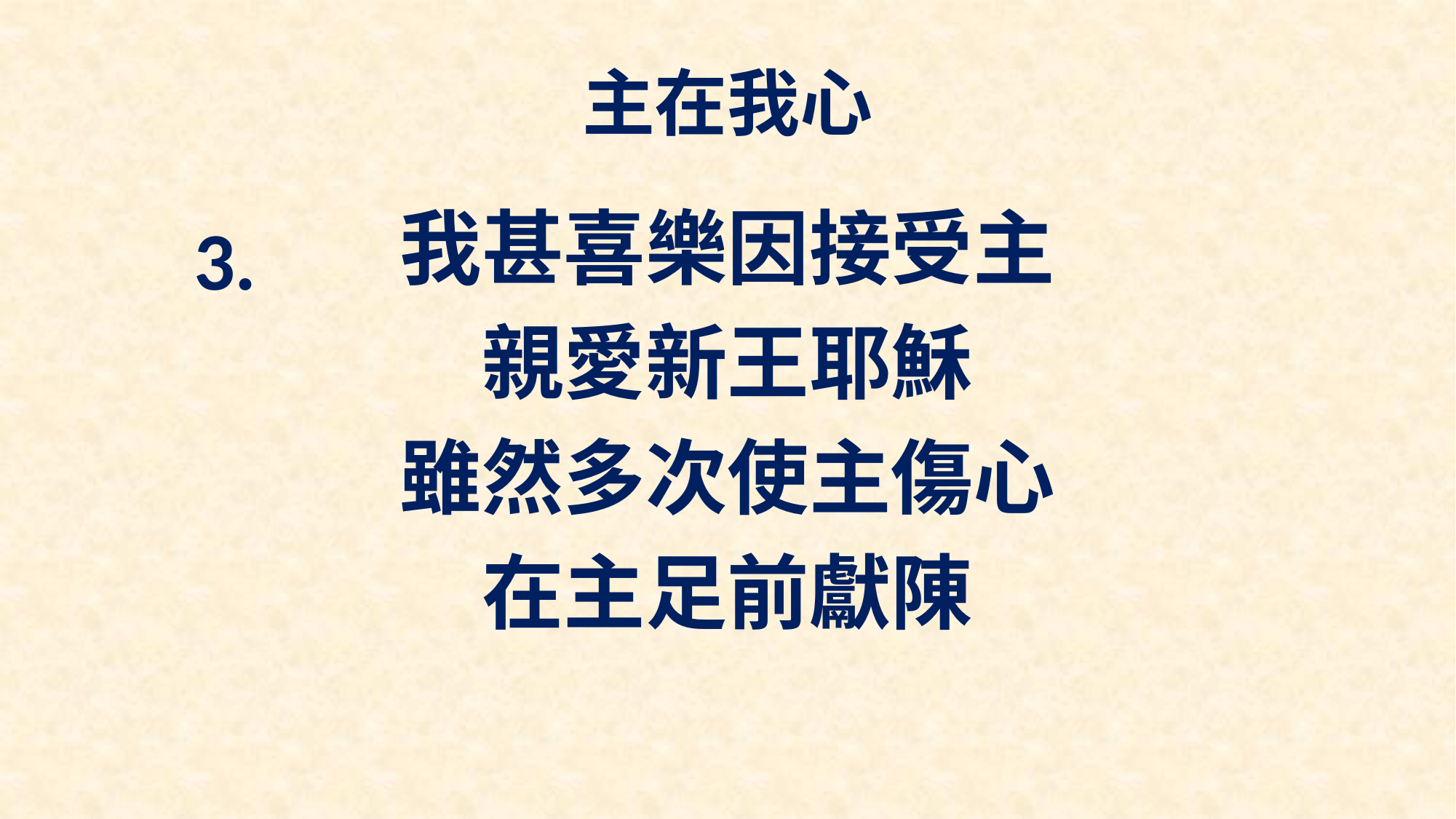

# 主在我心
我甚喜樂因接受主
親愛新王耶穌
雖然多次使主傷心
在主足前獻陳
3.